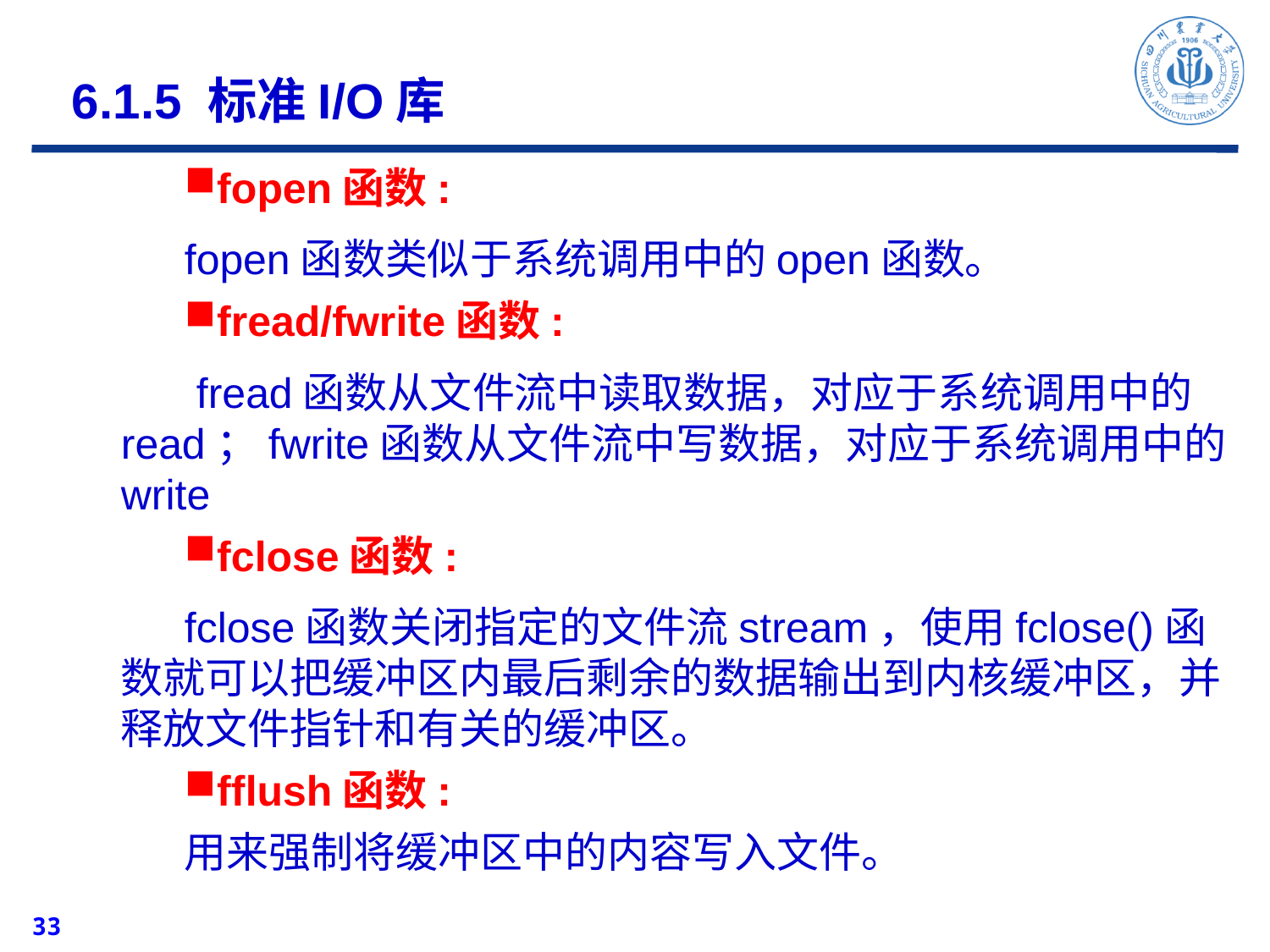

6.1.5 标准I/O库
fopen函数:
fopen函数类似于系统调用中的open函数。
fread/fwrite函数:
 fread函数从文件流中读取数据，对应于系统调用中的read；fwrite函数从文件流中写数据，对应于系统调用中的write
fclose函数:
fclose函数关闭指定的文件流stream，使用fclose()函数就可以把缓冲区内最后剩余的数据输出到内核缓冲区，并释放文件指针和有关的缓冲区。
fflush函数:
用来强制将缓冲区中的内容写入文件。